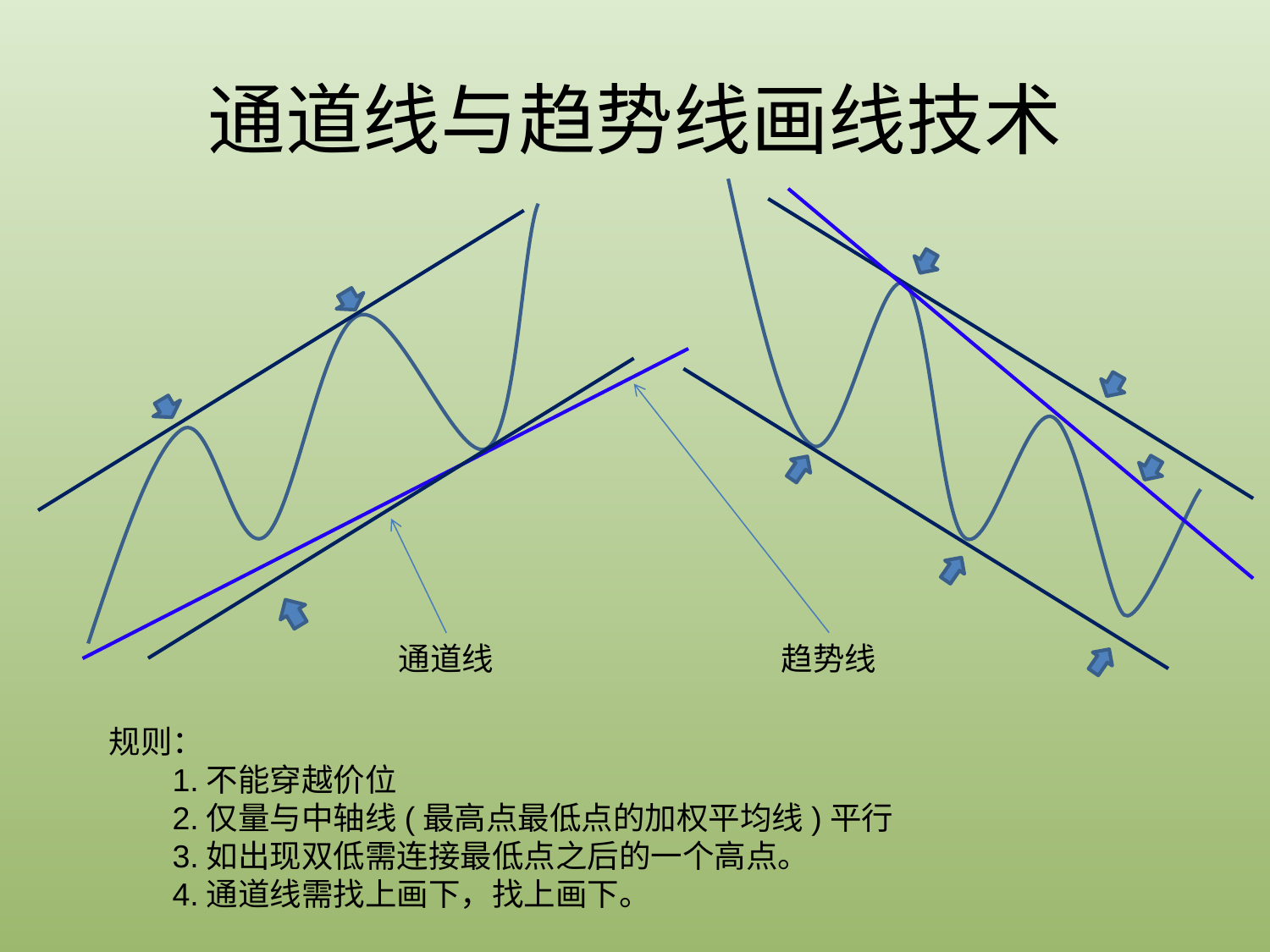

通道线与趋势线画线技术

趋势线
通道线

规则：
1.不能穿越价位
2.仅量与中轴线(最高点最低点的加权平均线)平行
3.如出现双低需连接最低点之后的一个高点。
4.通道线需找上画下，找上画下。